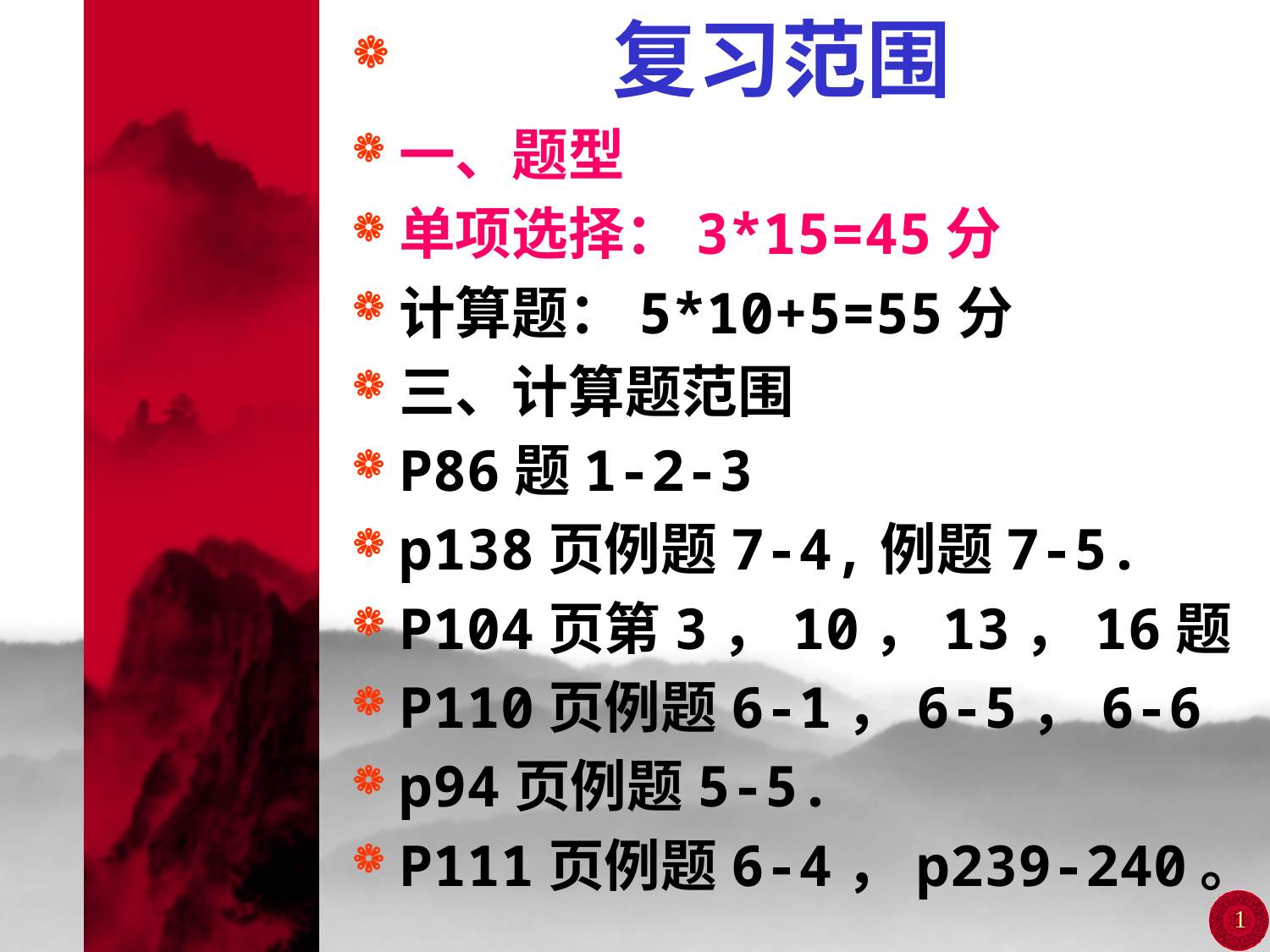

复习范围
一、题型
单项选择：3*15=45分
计算题：5*10+5=55分
三、计算题范围
P86题1-2-3
p138页例题7-4,例题7-5.
P104页第3，10，13，16题
P110页例题6-1，6-5，6-6
p94页例题5-5.
P111页例题6-4，p239-240。
#
1